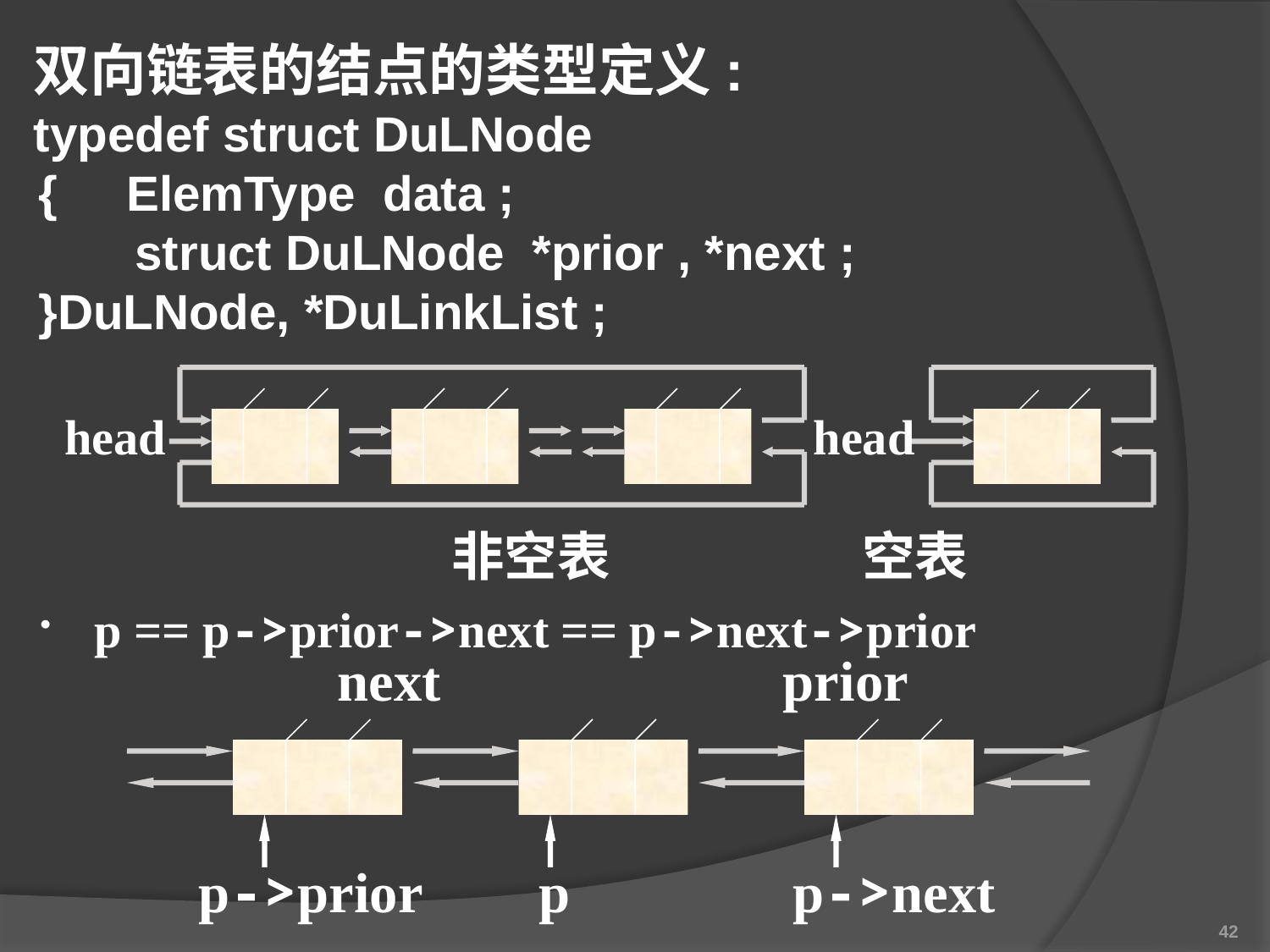

双向链表的结点的类型定义:
typedef struct DuLNode
{     ElemType  data ;
       struct DuLNode  *prior , *next ;
}DuLNode, *DuLinkList ;

head
head

非空表	             空表
p == p->prior->next == p->next->prior
next
prior

p->prior
p
p->next
42